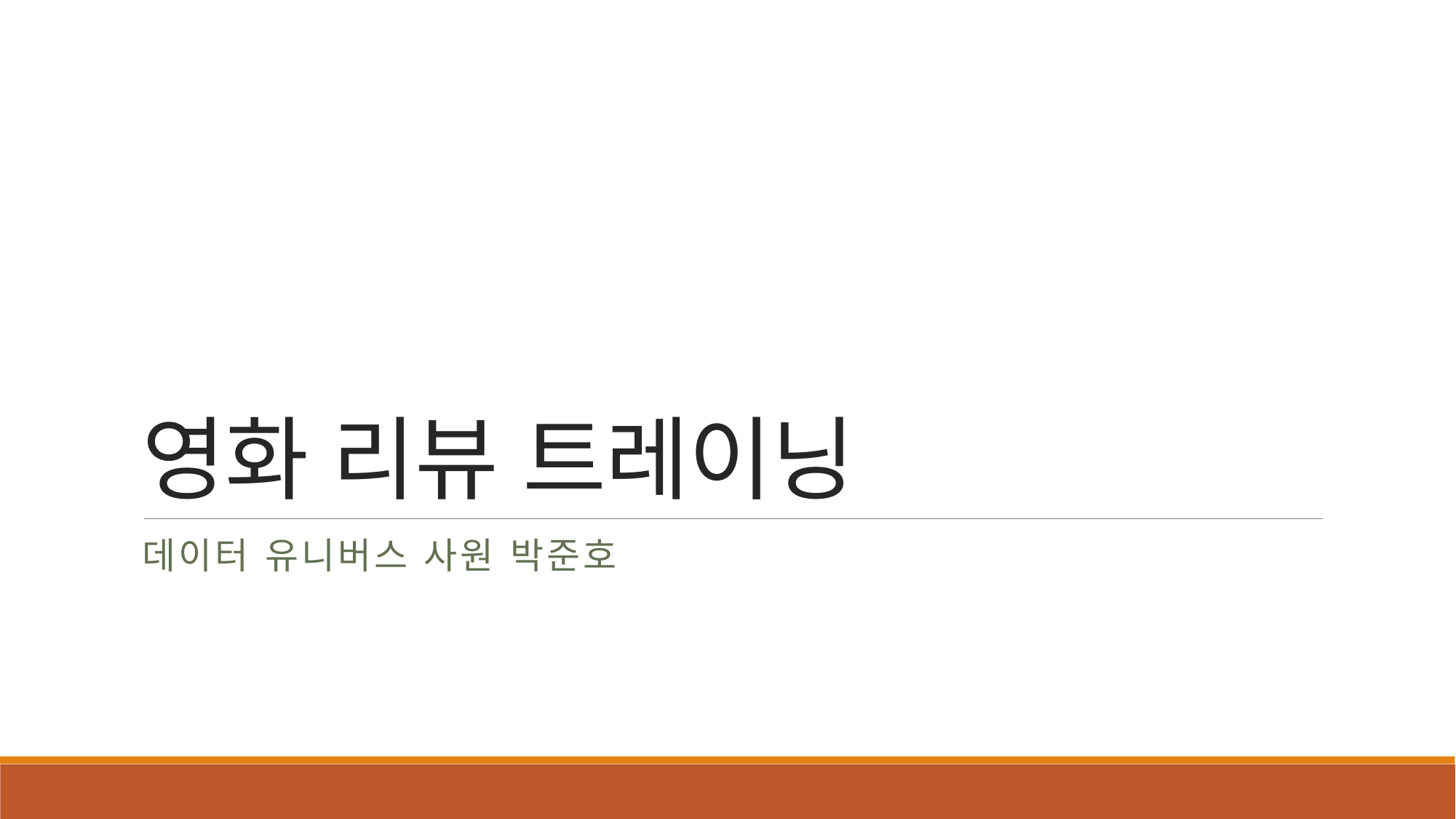

# 영화 리뷰 트레이닝
데이터 유니버스 사원 박준호